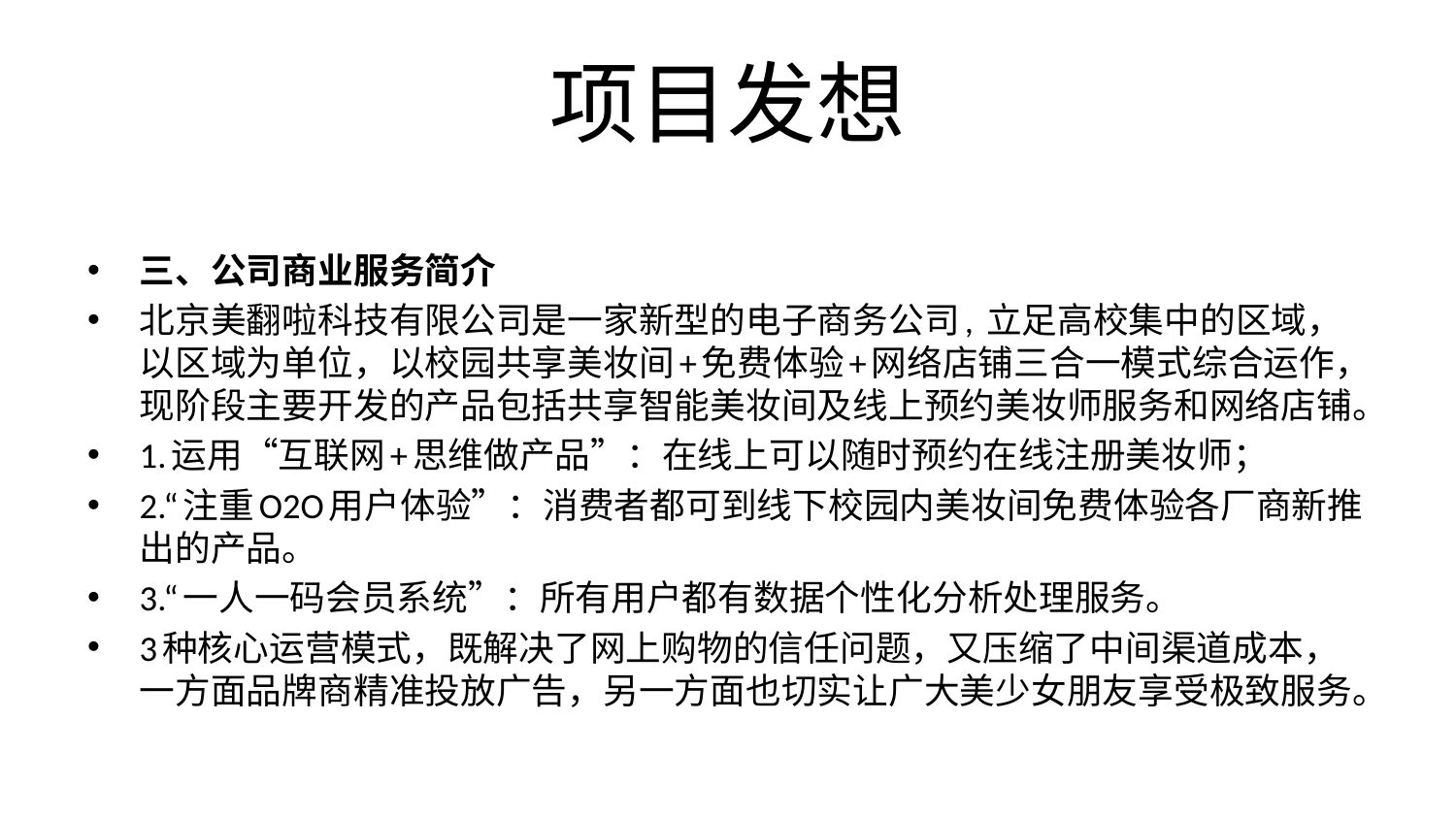

# 项目发想

三、公司商业服务简介
北京美翻啦科技有限公司是一家新型的电子商务公司, 立足高校集中的区域，以区域为单位，以校园共享美妆间+免费体验+网络店铺三合一模式综合运作，现阶段主要开发的产品包括共享智能美妆间及线上预约美妆师服务和网络店铺。
1.运用“互联网+思维做产品”：在线上可以随时预约在线注册美妆师；
2.“注重O2O用户体验”：消费者都可到线下校园内美妆间免费体验各厂商新推出的产品。
3.“一人一码会员系统”：所有用户都有数据个性化分析处理服务。
3种核心运营模式，既解决了网上购物的信任问题，又压缩了中间渠道成本，一方面品牌商精准投放广告，另一方面也切实让广大美少女朋友享受极致服务。